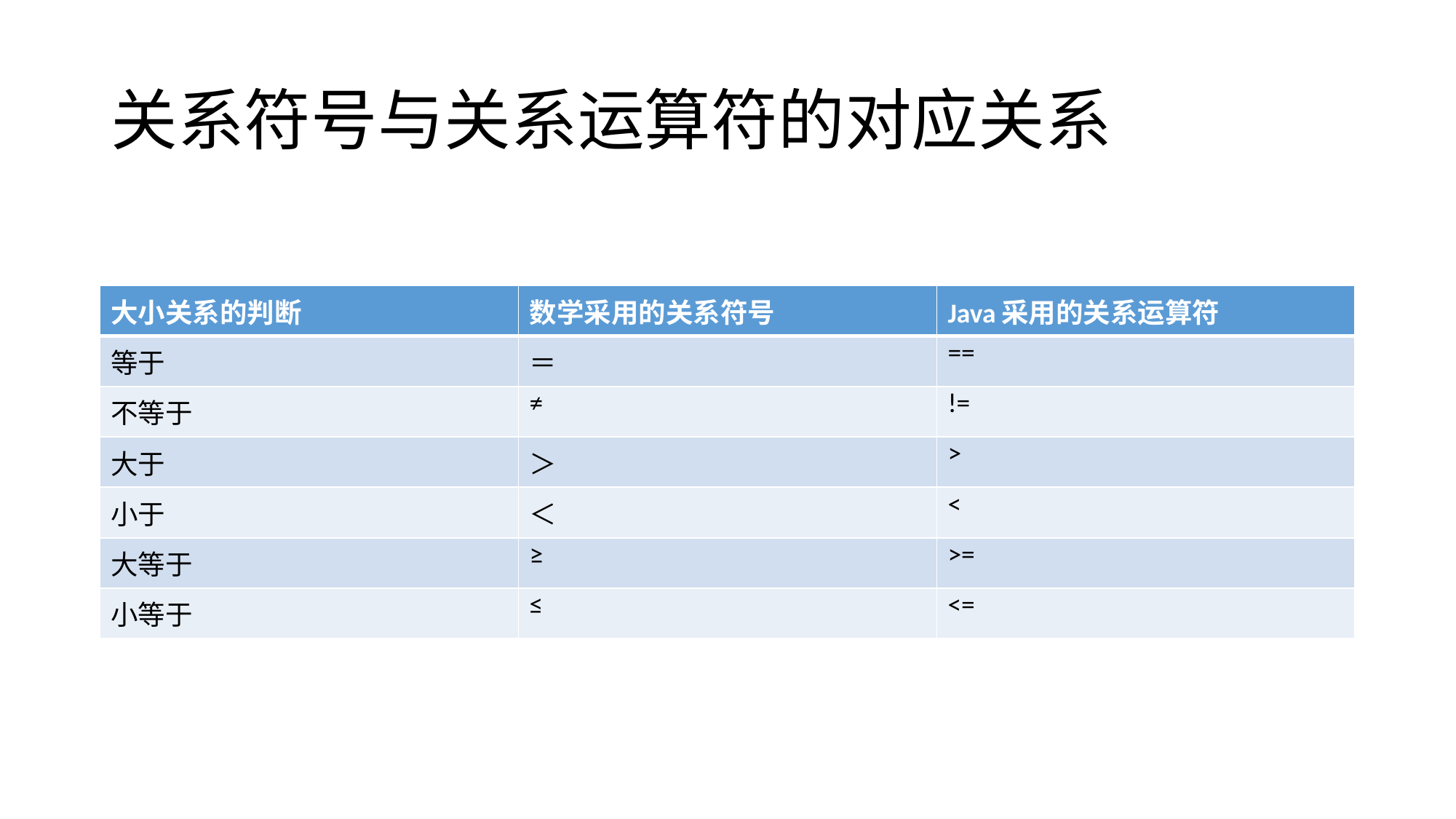

# 关系符号与关系运算符的对应关系

| 大小关系的判断 | 数学采用的关系符号 | Java采用的关系运算符 |
| --- | --- | --- |
| 等于 | ＝ | == |
| 不等于 | ≠ | != |
| 大于 | ＞ | > |
| 小于 | ＜ | < |
| 大等于 | ≥ | >= |
| 小等于 | ≤ | <= |